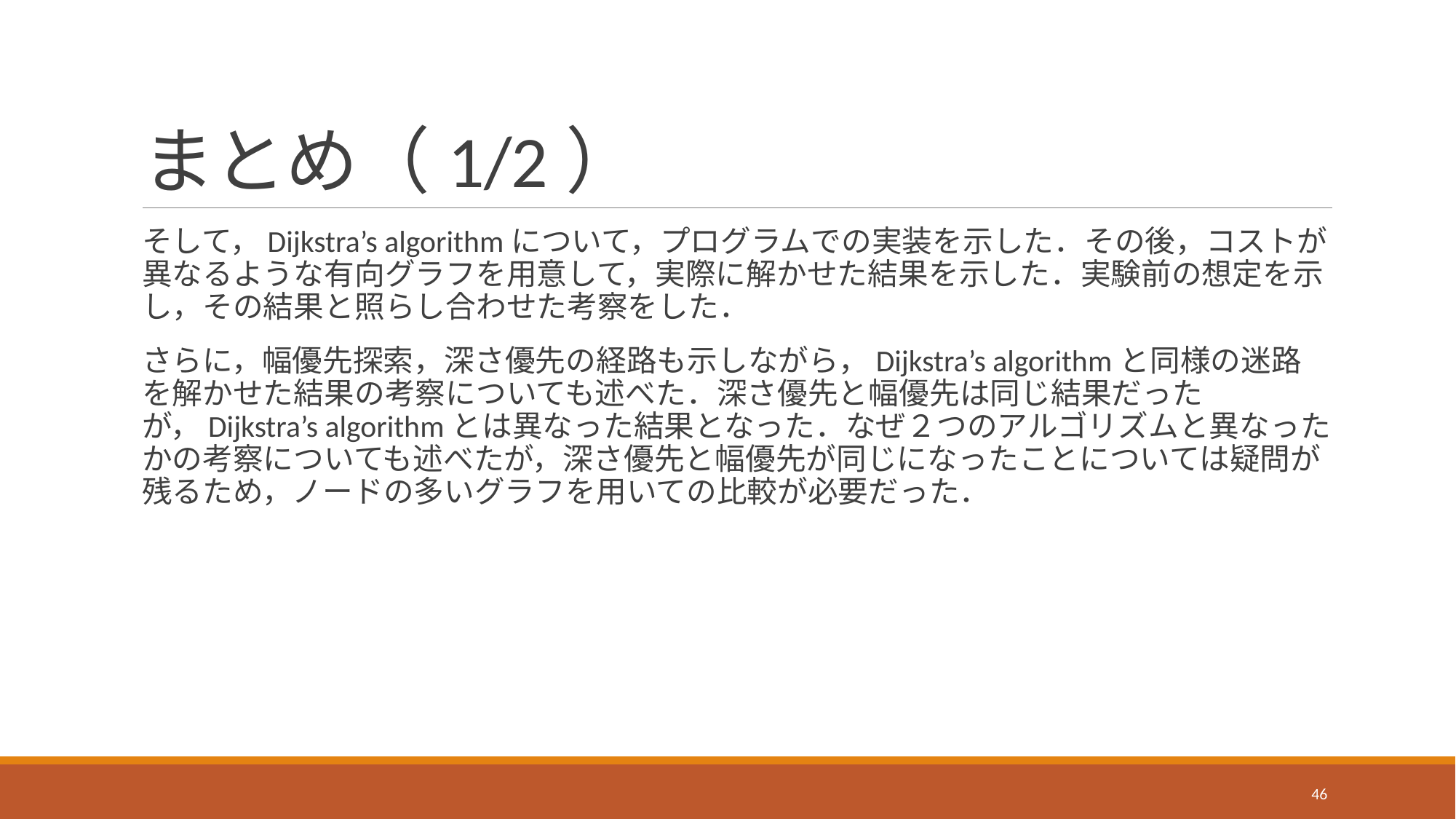

# まとめ（1/2）
そして，Dijkstra’s algorithmについて，プログラムでの実装を示した．その後，コストが異なるような有向グラフを用意して，実際に解かせた結果を示した．実験前の想定を示し，その結果と照らし合わせた考察をした．
さらに，幅優先探索，深さ優先の経路も示しながら，Dijkstra’s algorithmと同様の迷路を解かせた結果の考察についても述べた．深さ優先と幅優先は同じ結果だったが，Dijkstra’s algorithmとは異なった結果となった．なぜ２つのアルゴリズムと異なったかの考察についても述べたが，深さ優先と幅優先が同じになったことについては疑問が残るため，ノードの多いグラフを用いての比較が必要だった．

46